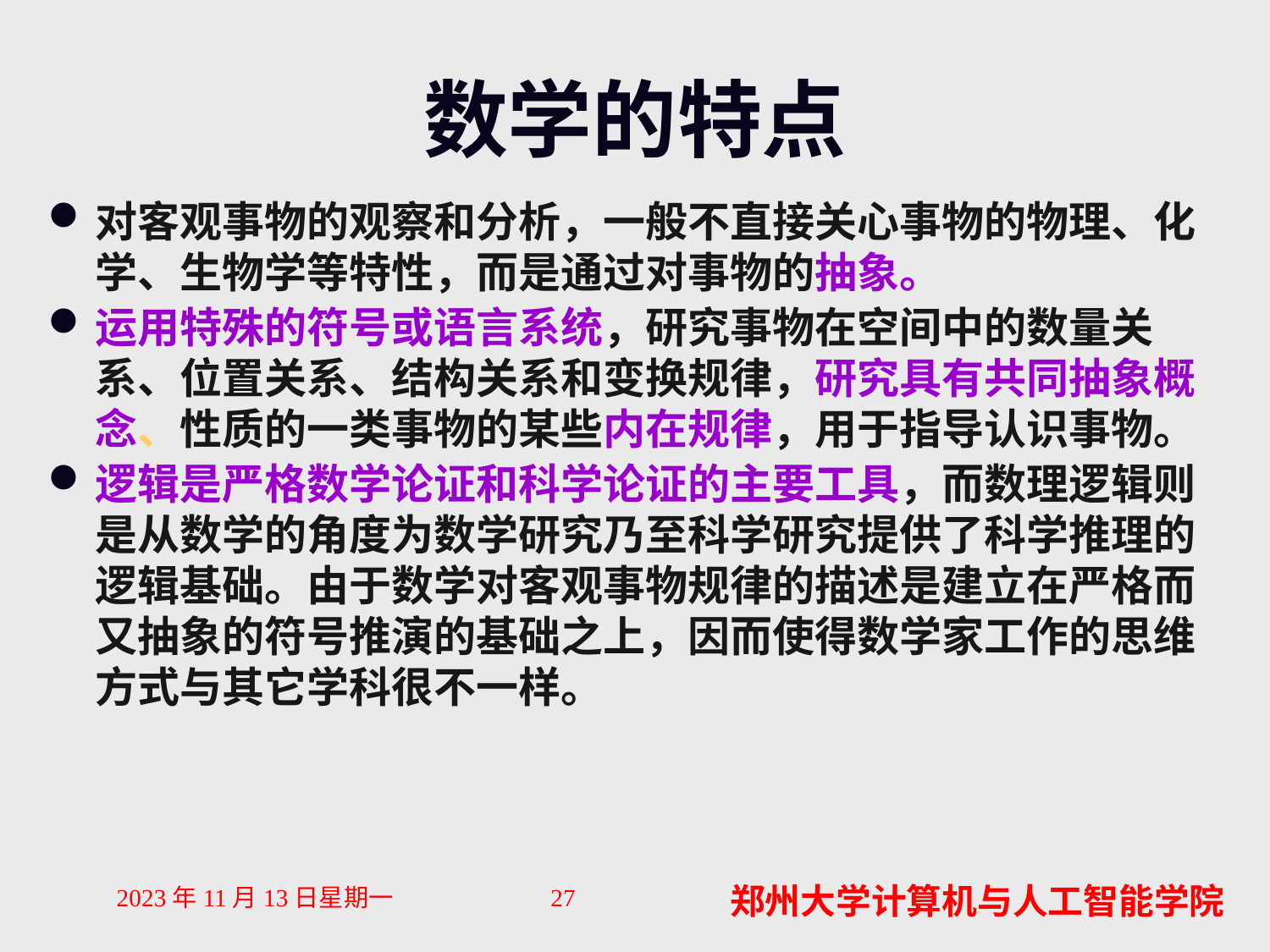

# 数学的特点
对客观事物的观察和分析，一般不直接关心事物的物理、化学、生物学等特性，而是通过对事物的抽象。
运用特殊的符号或语言系统，研究事物在空间中的数量关系、位置关系、结构关系和变换规律，研究具有共同抽象概念、性质的一类事物的某些内在规律，用于指导认识事物。
逻辑是严格数学论证和科学论证的主要工具，而数理逻辑则是从数学的角度为数学研究乃至科学研究提供了科学推理的逻辑基础。由于数学对客观事物规律的描述是建立在严格而又抽象的符号推演的基础之上，因而使得数学家工作的思维方式与其它学科很不一样。